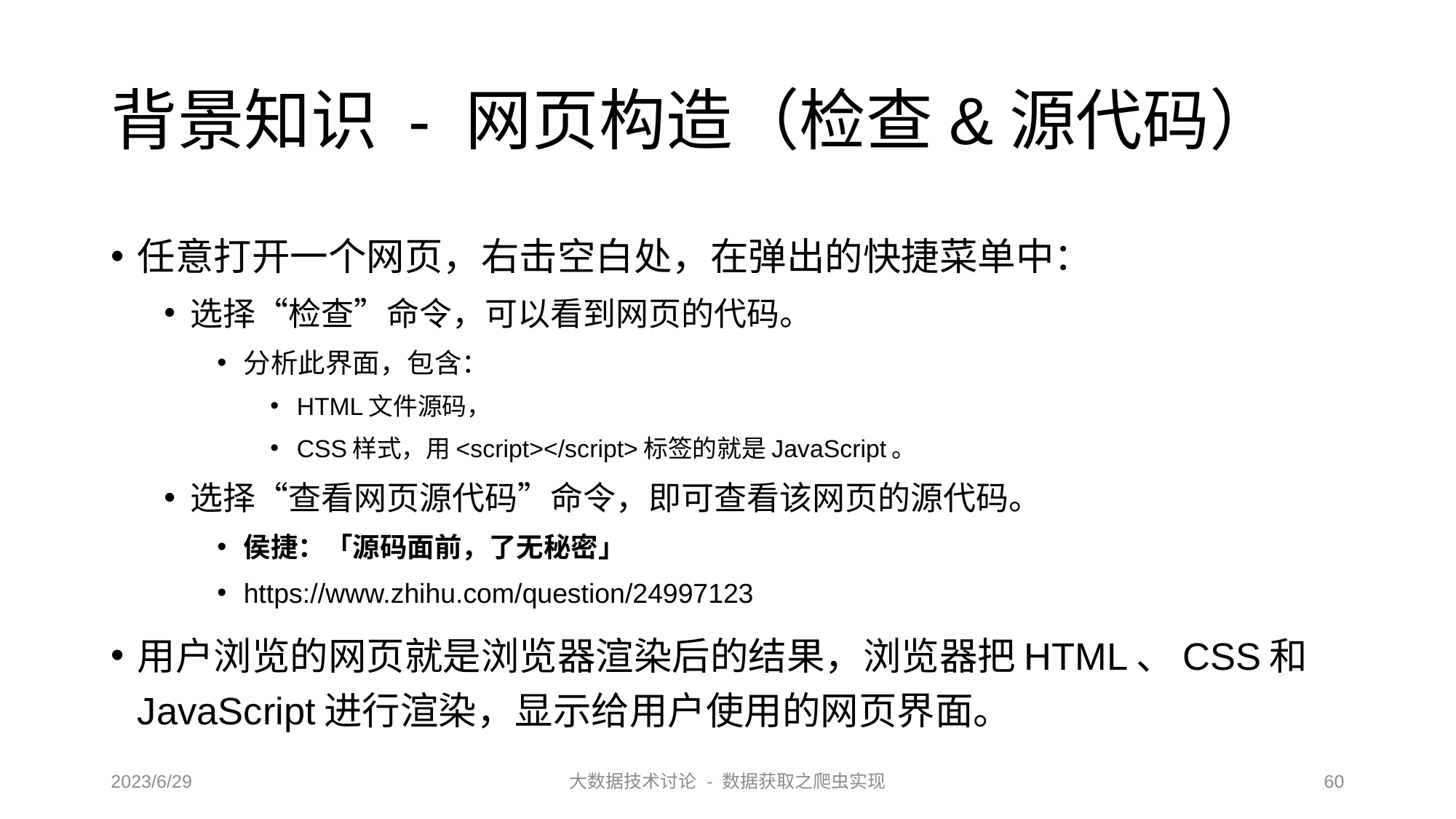

# 背景知识 - 网页构造（检查&源代码）
任意打开一个网页，右击空白处，在弹出的快捷菜单中：
选择“检查”命令，可以看到网页的代码。
分析此界面，包含：
HTML文件源码，
CSS样式，用<script></script>标签的就是JavaScript。
选择“查看网页源代码”命令，即可查看该网页的源代码。
侯捷：「源码面前，了无秘密」
https://www.zhihu.com/question/24997123
用户浏览的网页就是浏览器渲染后的结果，浏览器把HTML、CSS和JavaScript进行渲染，显示给用户使用的网页界面。

2023/6/29
大数据技术讨论 - 数据获取之爬虫实现
60